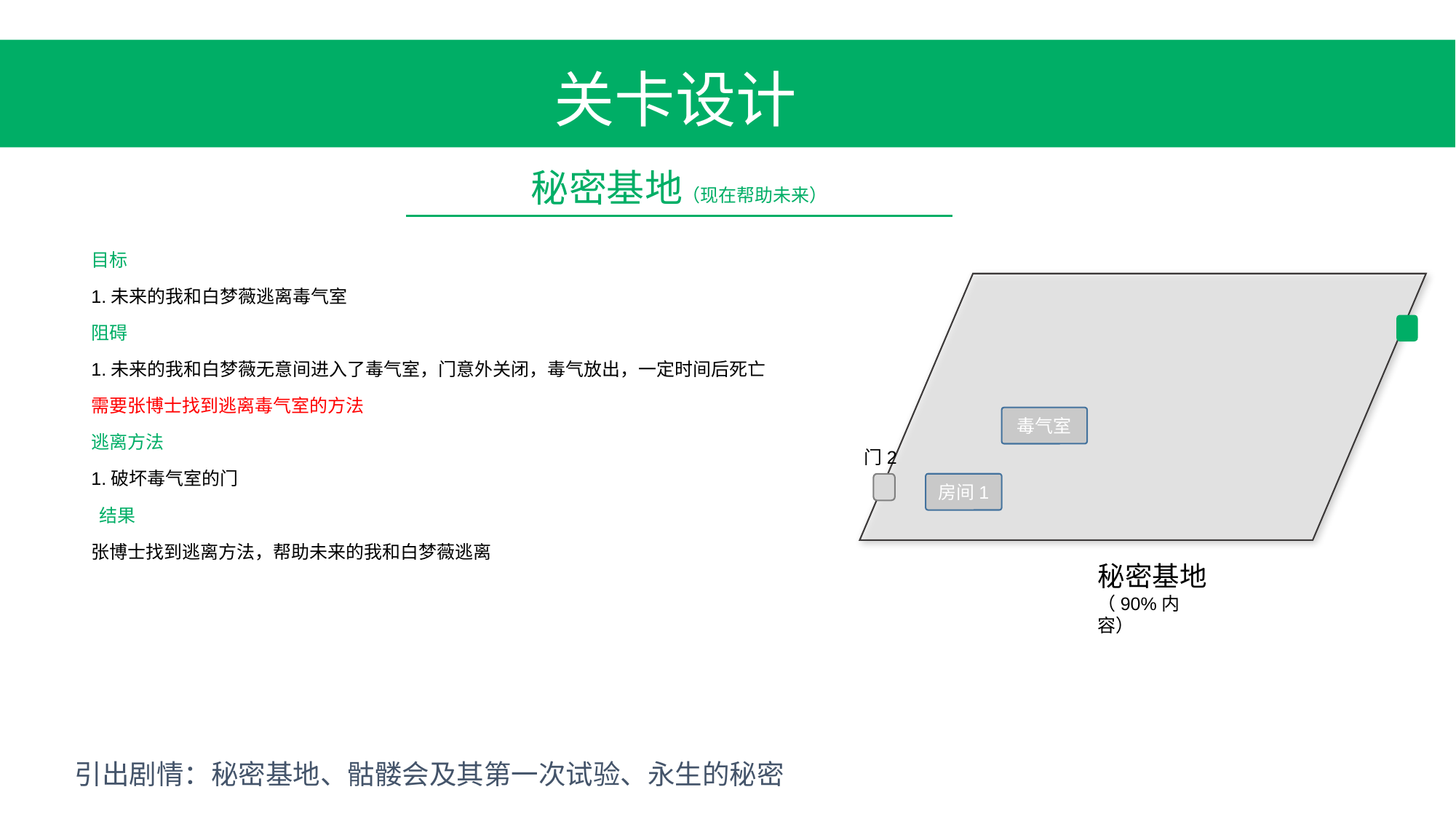

关卡设计
秘密基地（现在帮助未来）
目标
1.未来的我和白梦薇逃离毒气室
阻碍
1.未来的我和白梦薇无意间进入了毒气室，门意外关闭，毒气放出，一定时间后死亡
需要张博士找到逃离毒气室的方法
逃离方法
1.破坏毒气室的门
 结果
张博士找到逃离方法，帮助未来的我和白梦薇逃离

门2

秘密基地
（90%内容）
毒气室
房间1
引出剧情：秘密基地、骷髅会及其第一次试验、永生的秘密